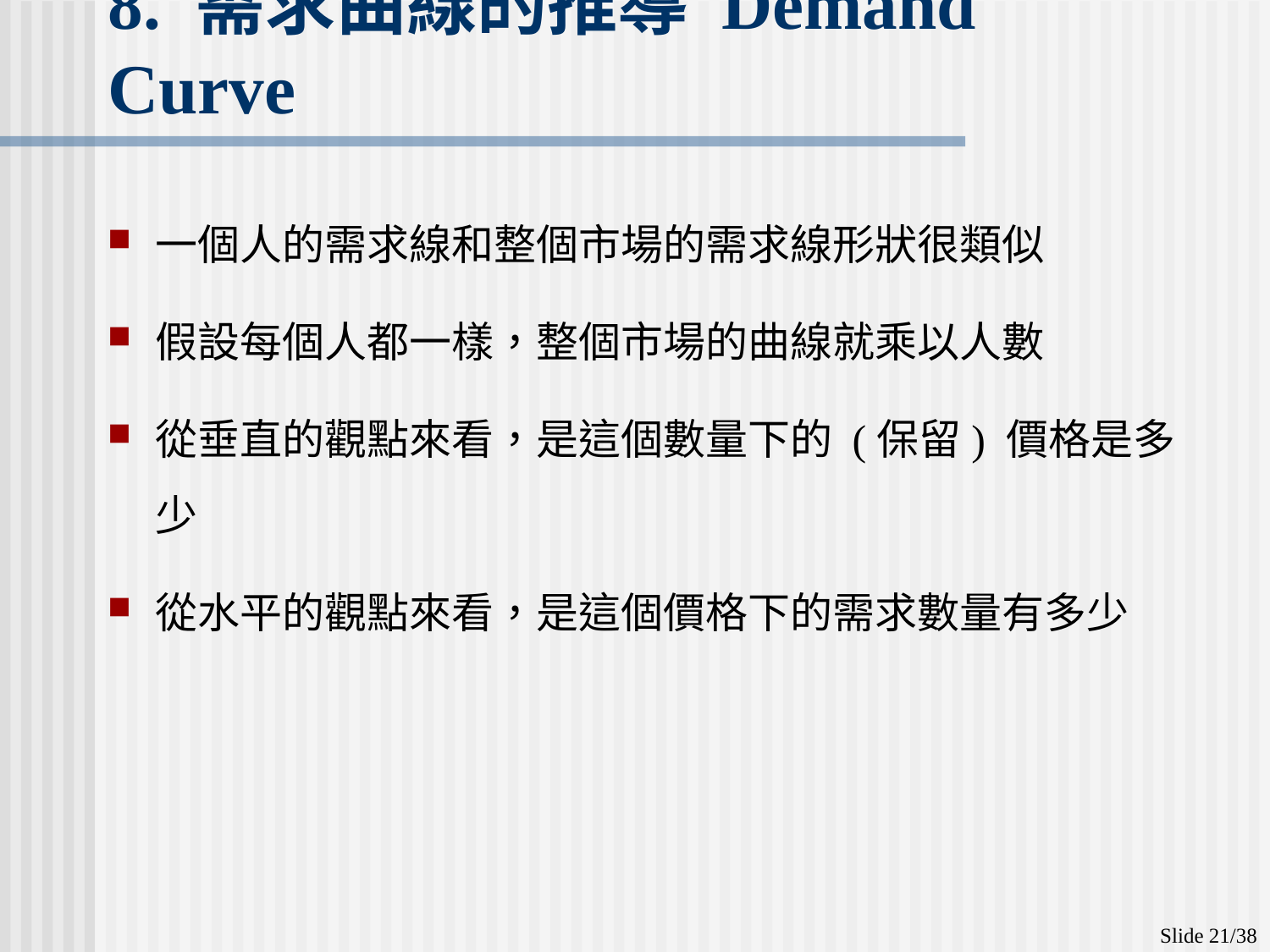

# 8. 需求曲線的推導 Demand Curve
一個人的需求線和整個市場的需求線形狀很類似
假設每個人都一樣，整個市場的曲線就乘以人數
從垂直的觀點來看，是這個數量下的 (保留) 價格是多少
從水平的觀點來看，是這個價格下的需求數量有多少
Slide 21/38